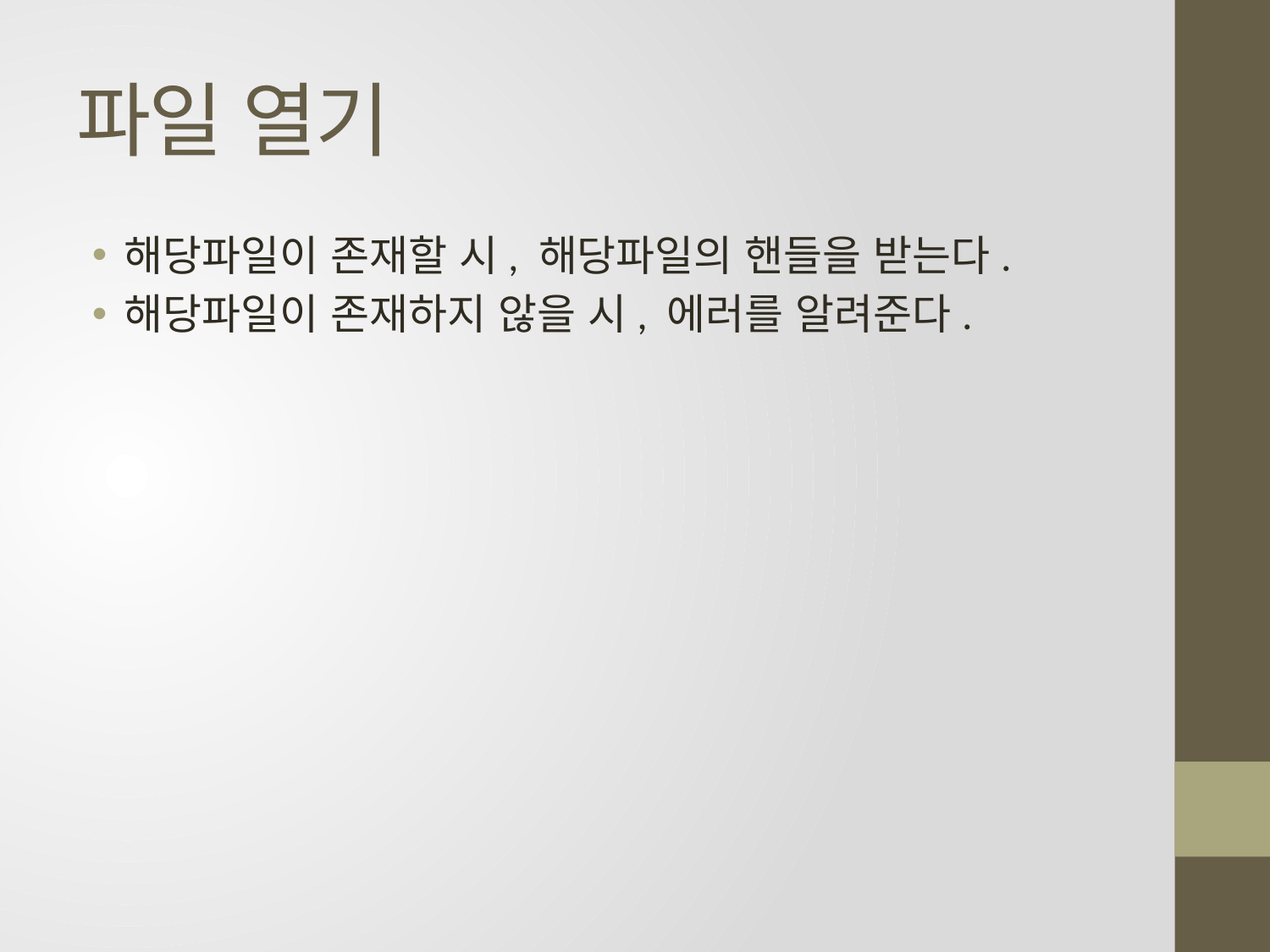

# 파일 열기
해당파일이 존재할 시, 해당파일의 핸들을 받는다.
해당파일이 존재하지 않을 시, 에러를 알려준다.